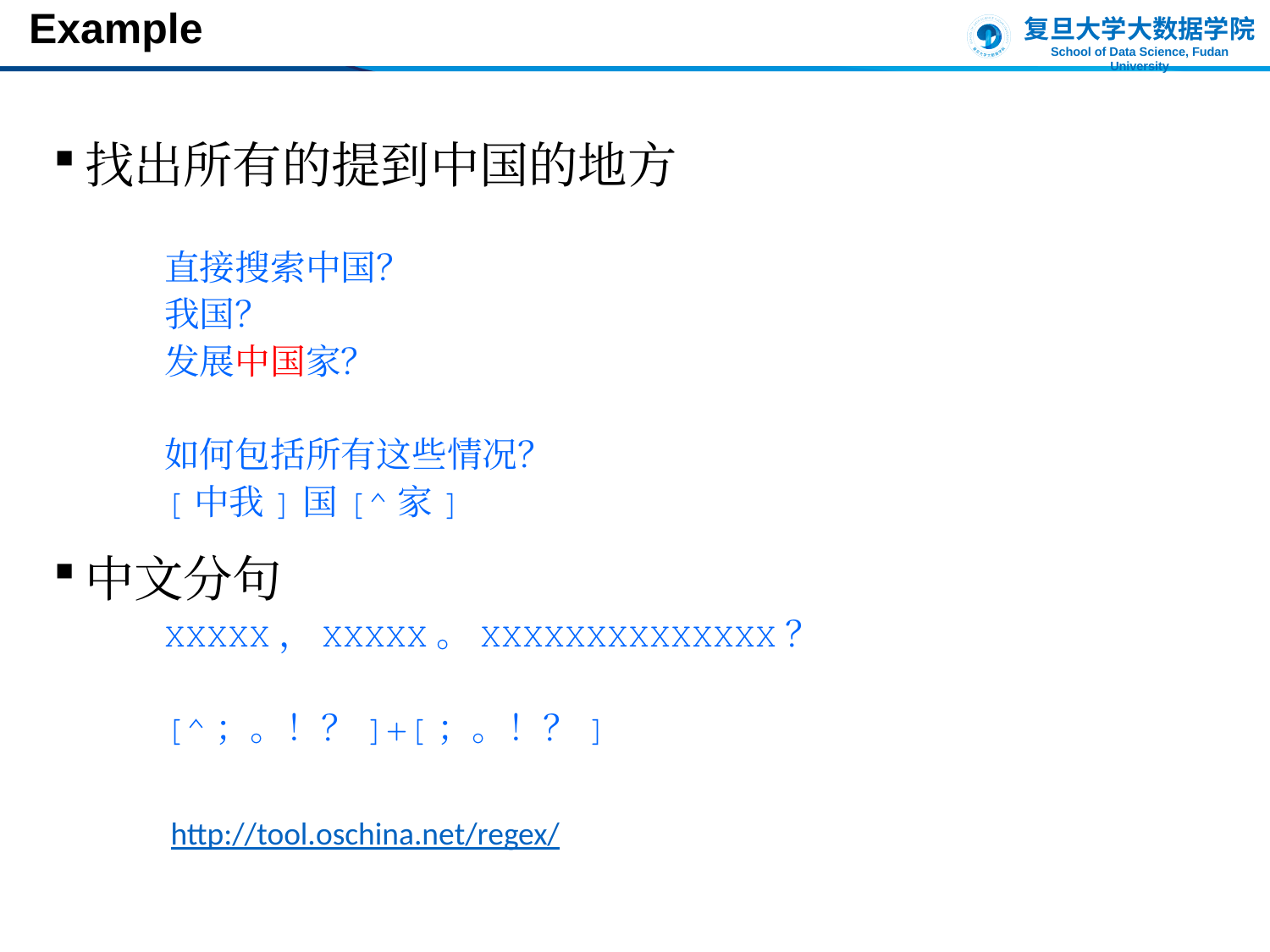

# Example
找出所有的提到中国的地方

直接搜索中国？
我国？
发展中国家？

如何包括所有这些情况？
[中我]国[^家]

中文分句
XXXXX，XXXXX。XXXXXXXXXXXXXX？

[^；。！？]+[；。！？]

http://tool.oschina.net/regex/